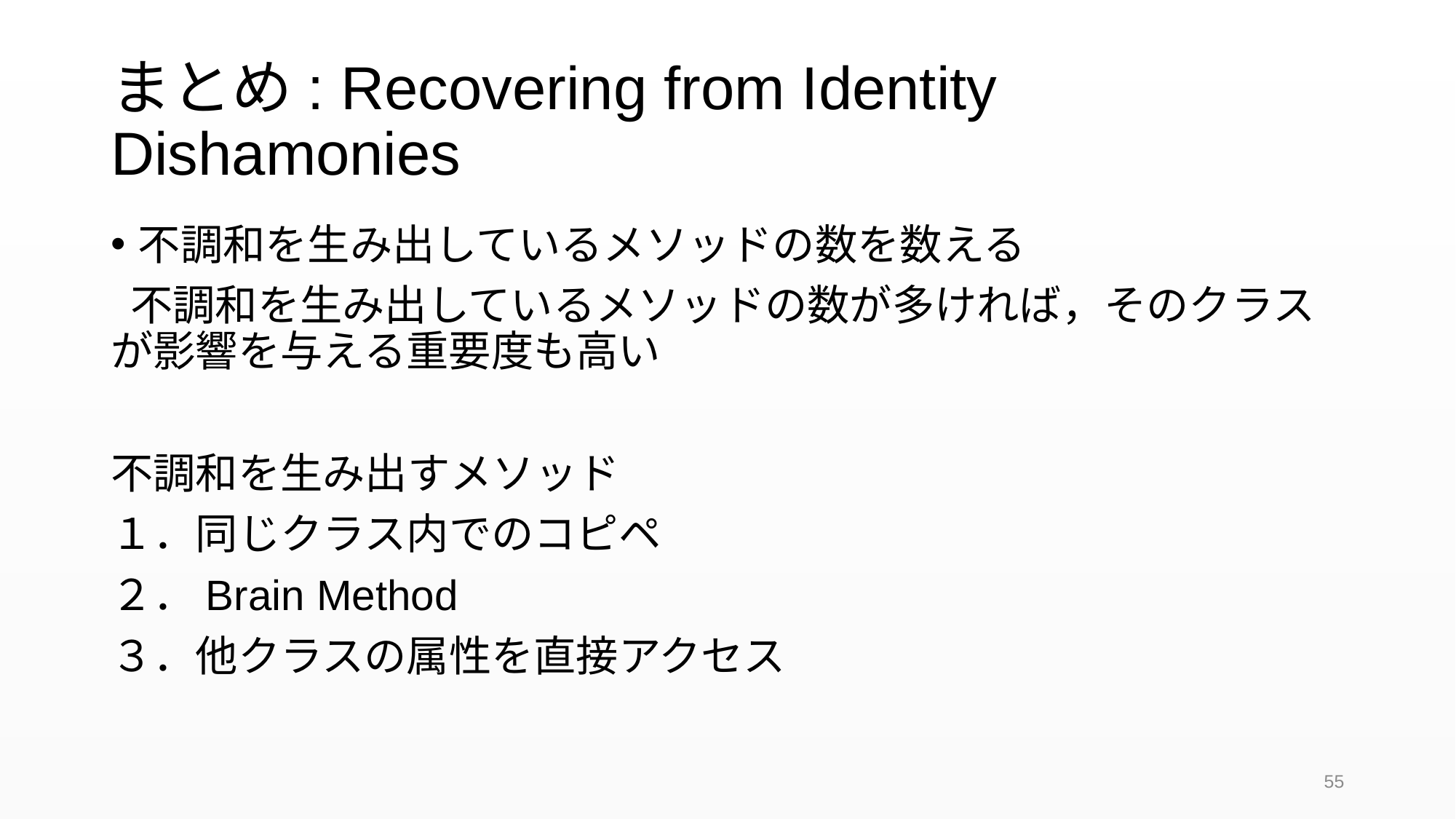

# まとめ: Recovering from Identity Dishamonies
不調和を生み出しているメソッドの数を数える
 不調和を生み出しているメソッドの数が多ければ，そのクラスが影響を与える重要度も高い

不調和を生み出すメソッド
１．同じクラス内でのコピペ
２．Brain Method
３．他クラスの属性を直接アクセス

55